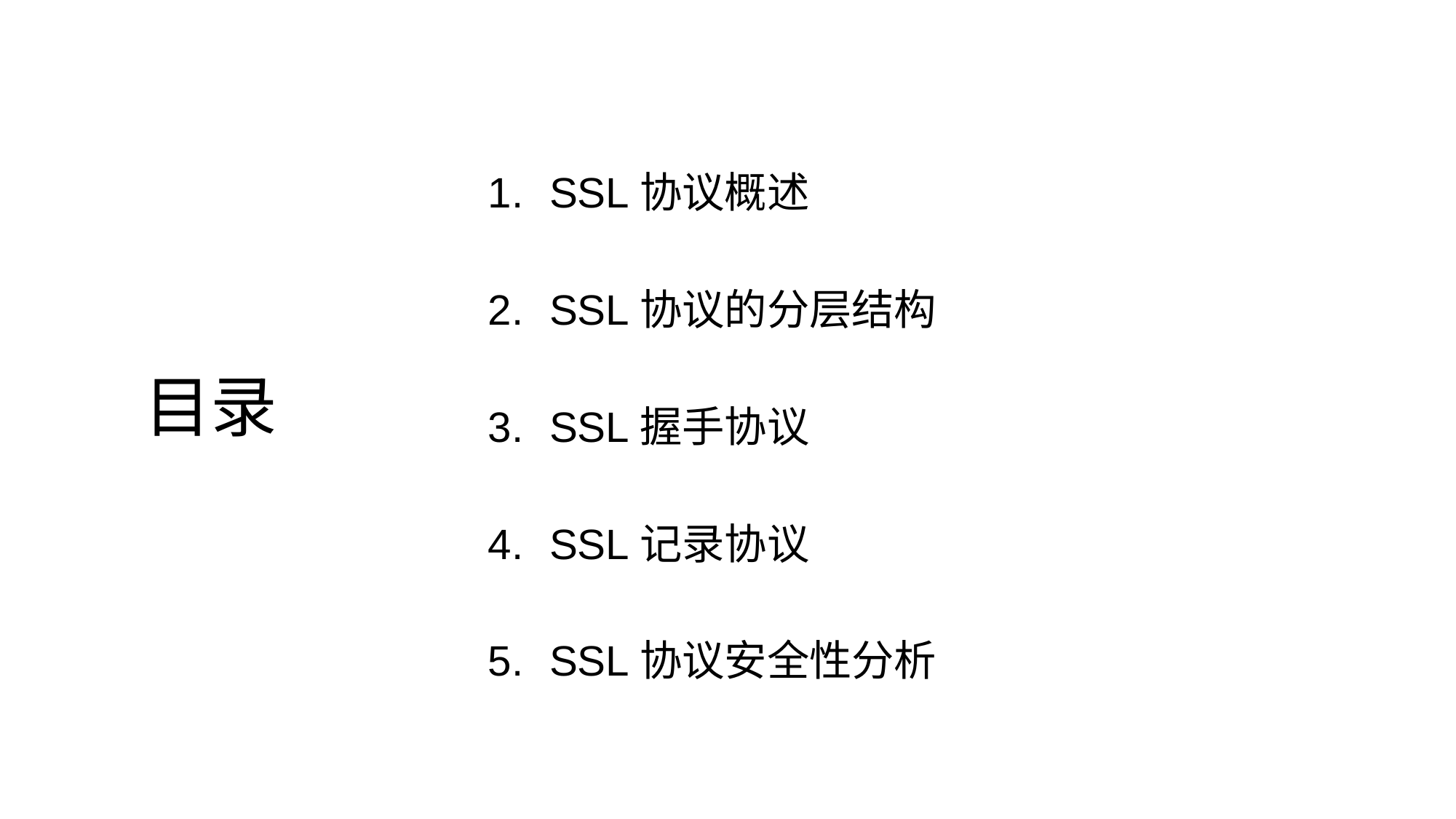

SSL协议概述
SSL协议的分层结构
SSL握手协议
SSL记录协议
SSL协议安全性分析
# 目录